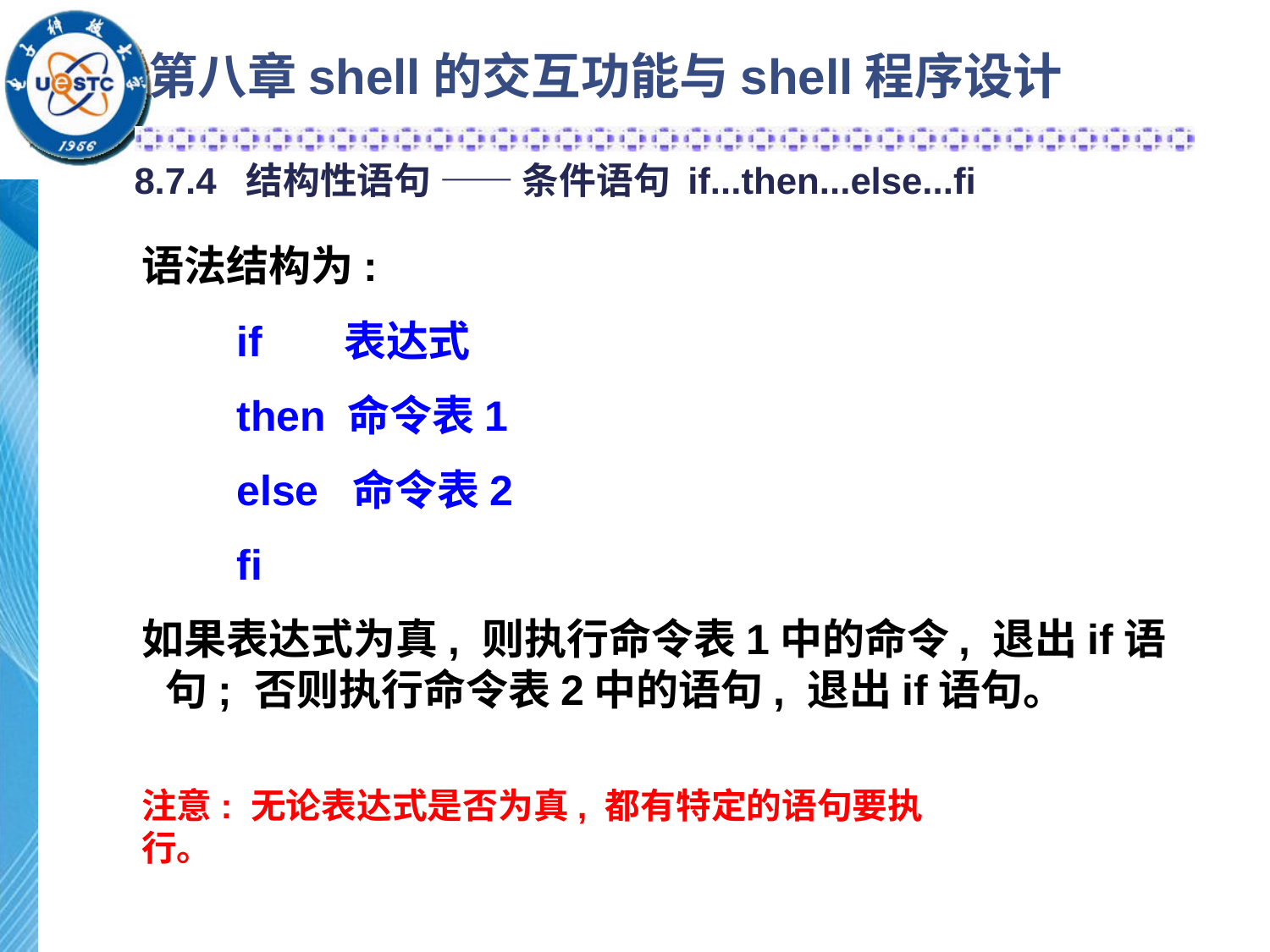

# 第八章shell的交互功能与shell程序设计
8.7.4  结构性语句 —— 条件语句 if...then...else...fi
语法结构为:
        if      表达式
        then 命令表1
        else  命令表2
        fi
如果表达式为真, 则执行命令表1中的命令, 退出if语句; 否则执行命令表2中的语句, 退出if语句。

注意: 无论表达式是否为真, 都有特定的语句要执行。